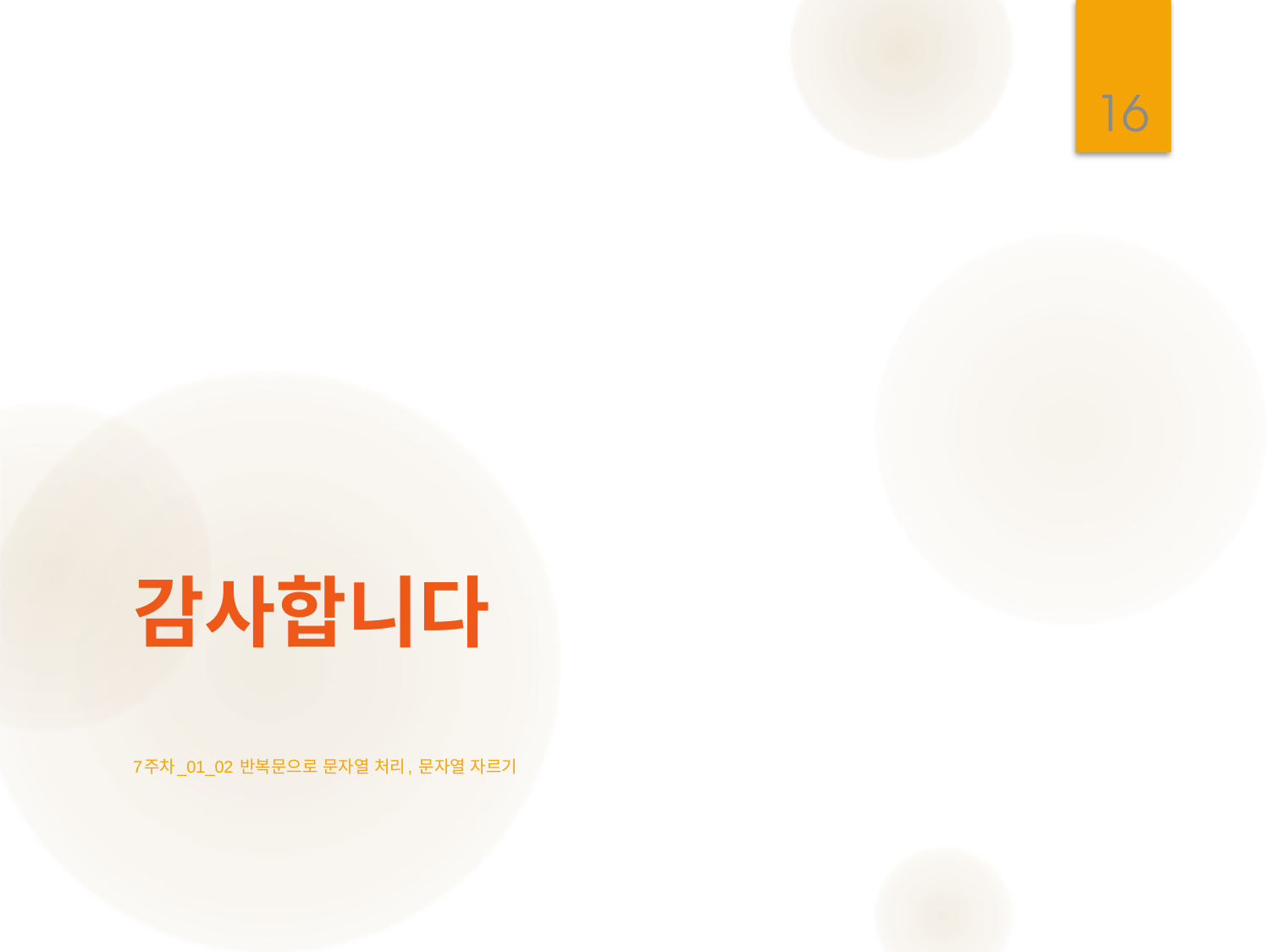

16
# 감사합니다

7주차_01_02 반복문으로 문자열 처리, 문자열 자르기